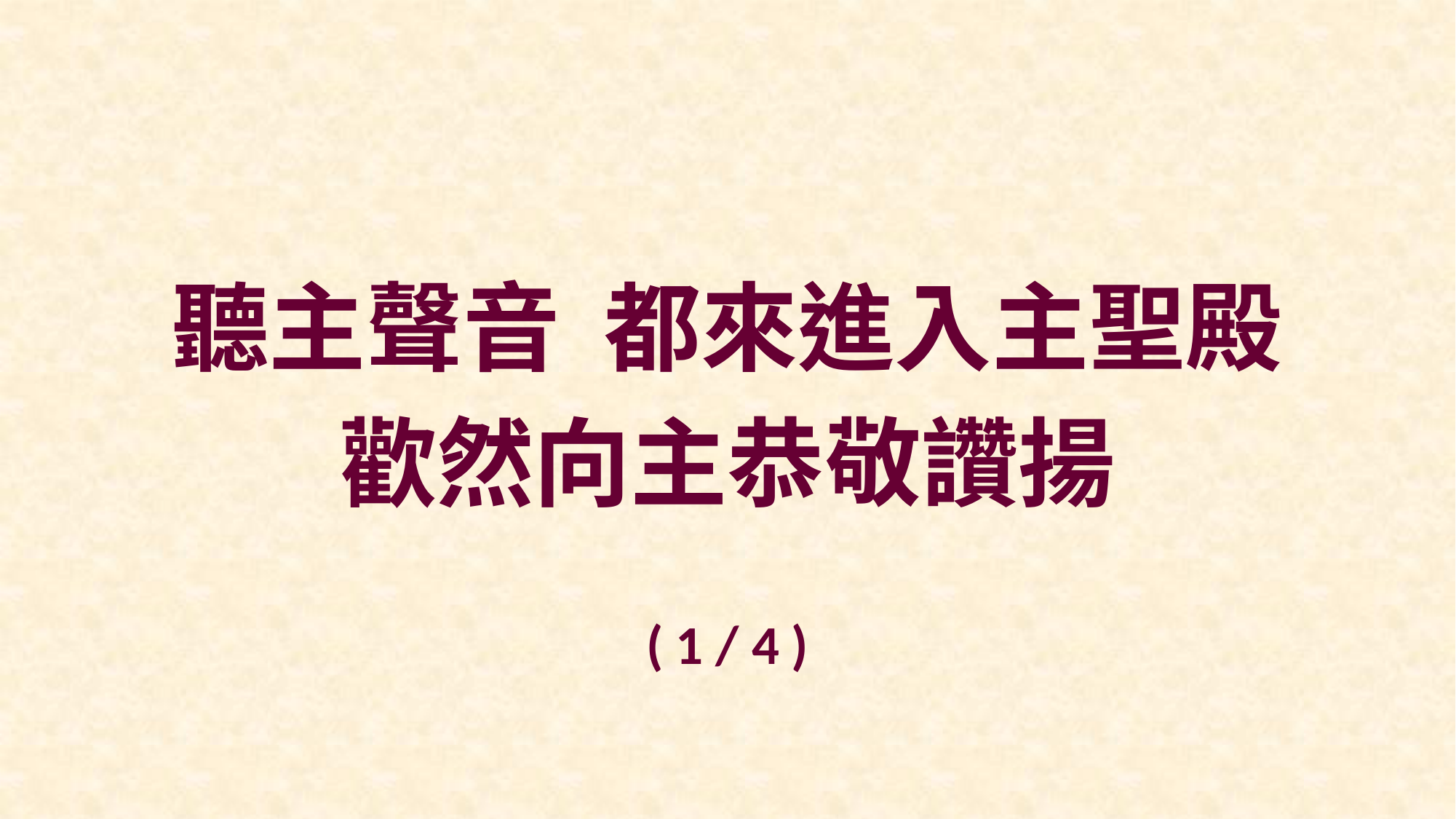

聽主聲音  都來進入主聖殿
歡然向主恭敬讚揚
( 1 / 4 )